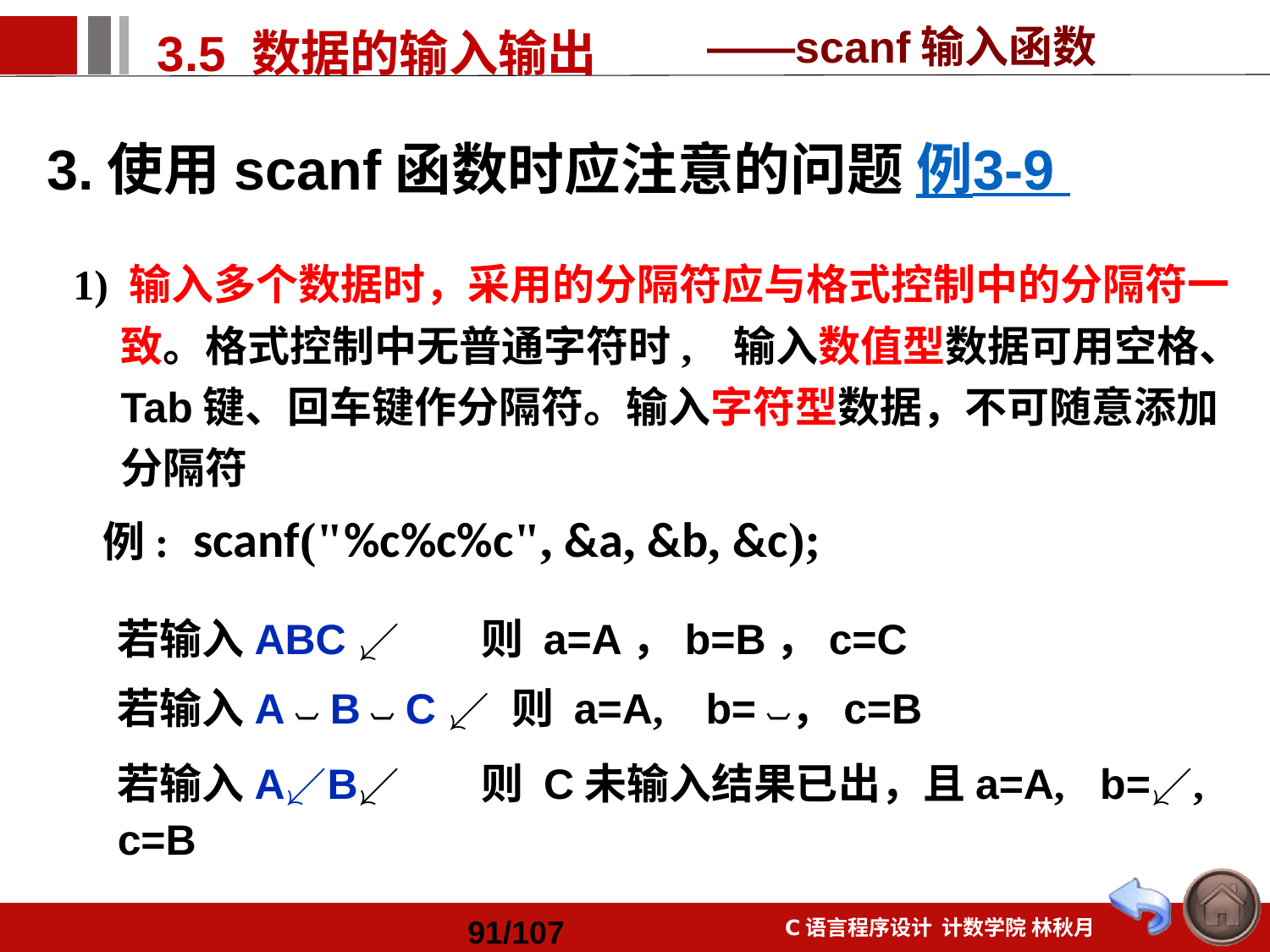

——scanf输入函数
3.使用scanf函数时应注意的问题 例3-9

1) 输入多个数据时，采用的分隔符应与格式控制中的分隔符一致。格式控制中无普通字符时,   输入数值型数据可用空格、Tab键、回车键作分隔符。输入字符型数据，不可随意添加分隔符
  例:  scanf("%c%c%c", &a, &b, &c);
若输入ABC ↙      则 a=A，b=B，c=C
若输入A︺B︺C ↙ 则 a=A,    b=︺，c=B
若输入A↙B↙      则 C未输入结果已出，且a=A,   b=↙, c=B